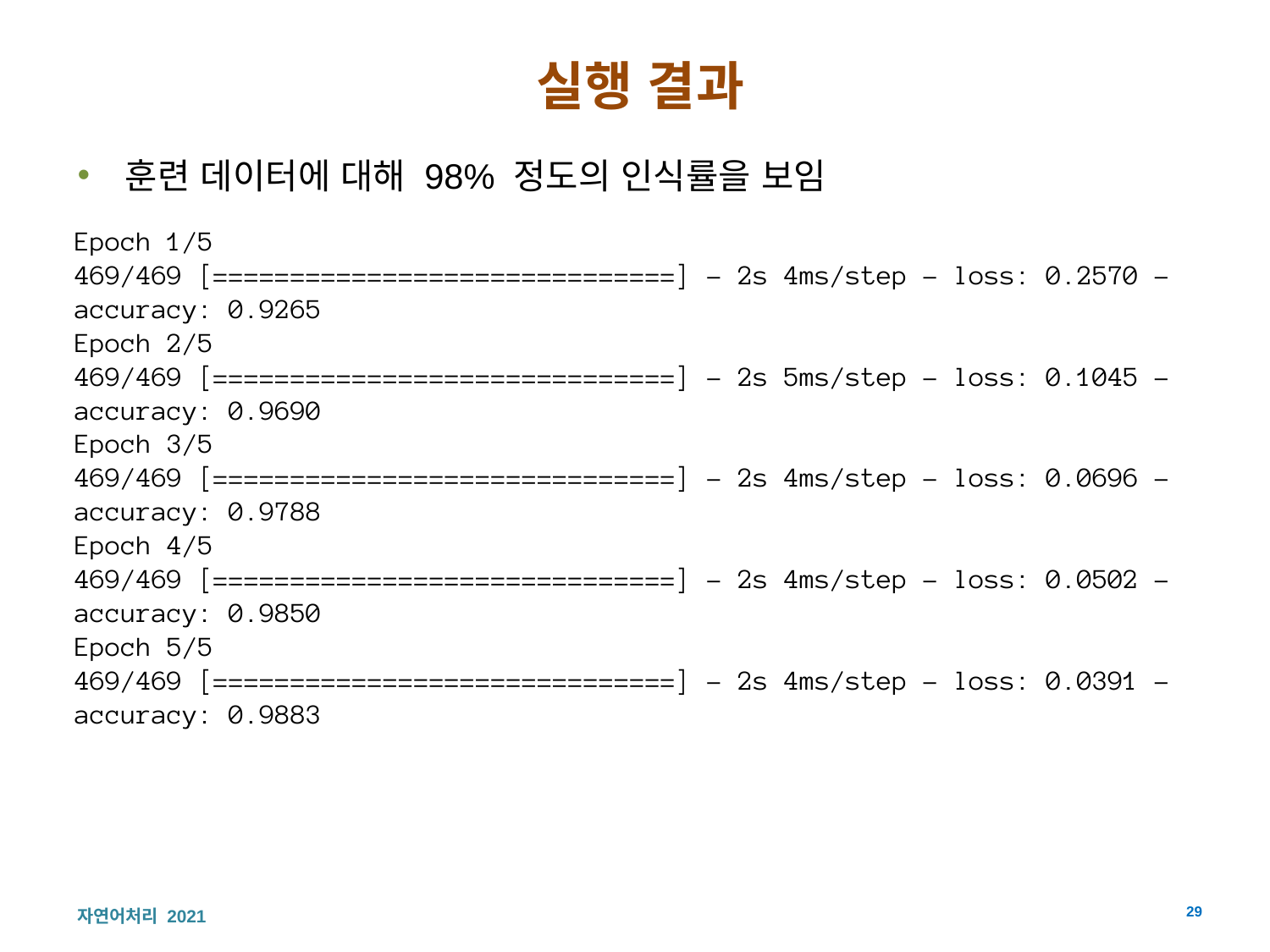

# 실행 결과
훈련 데이터에 대해 98% 정도의 인식률을 보임

Epoch 1/5
469/469 [==============================] - 2s 4ms/step - loss: 0.2570 - accuracy: 0.9265
Epoch 2/5
469/469 [==============================] - 2s 5ms/step - loss: 0.1045 - accuracy: 0.9690
Epoch 3/5
469/469 [==============================] - 2s 4ms/step - loss: 0.0696 - accuracy: 0.9788
Epoch 4/5
469/469 [==============================] - 2s 4ms/step - loss: 0.0502 - accuracy: 0.9850
Epoch 5/5
469/469 [==============================] - 2s 4ms/step - loss: 0.0391 - accuracy: 0.9883